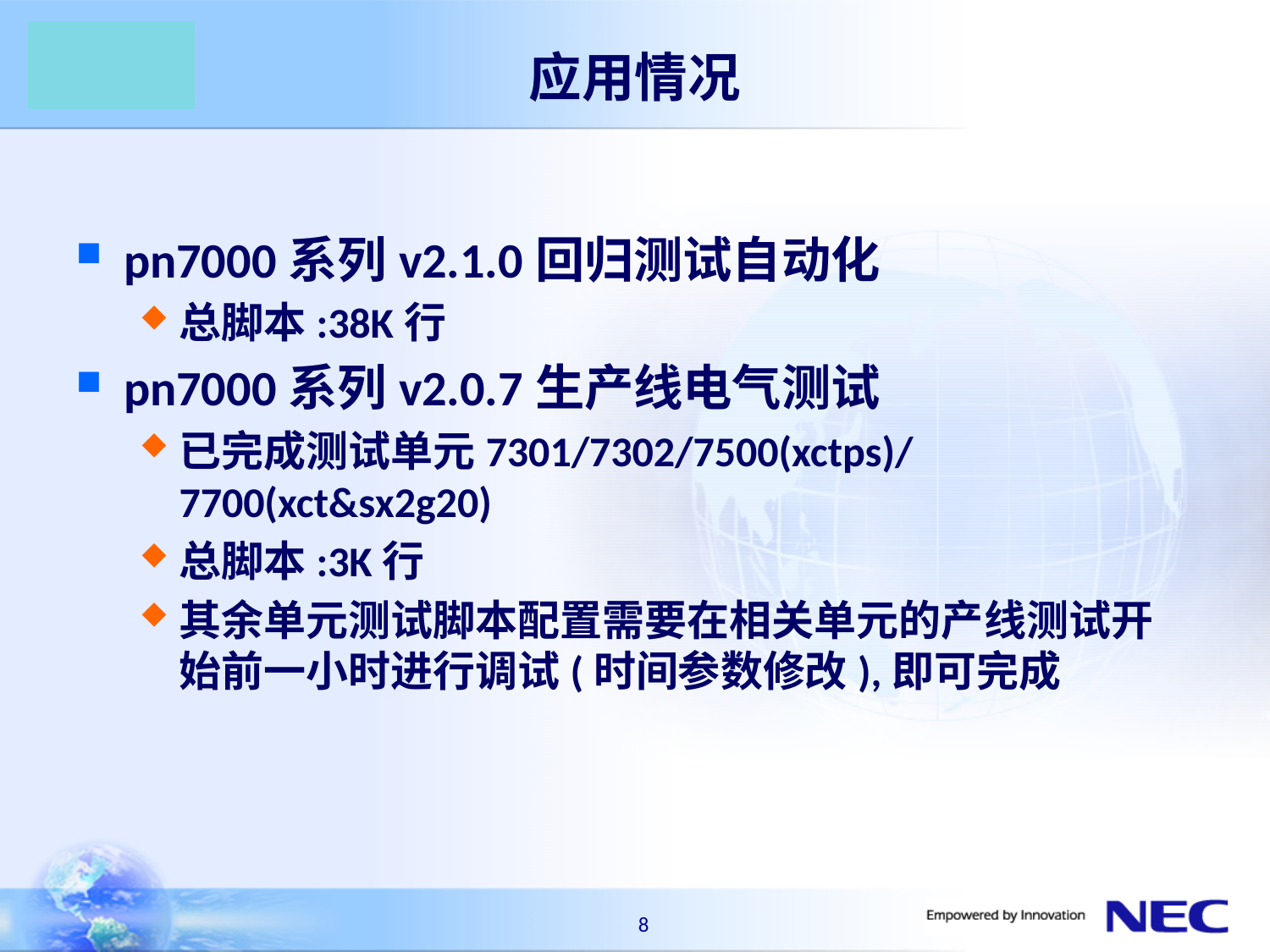

# 应用情况
pn7000系列v2.1.0回归测试自动化
总脚本:38K行
pn7000系列v2.0.7生产线电气测试
已完成测试单元7301/7302/7500(xctps)/7700(xct&sx2g20)
总脚本:3K行
其余单元测试脚本配置需要在相关单元的产线测试开始前一小时进行调试(时间参数修改),即可完成